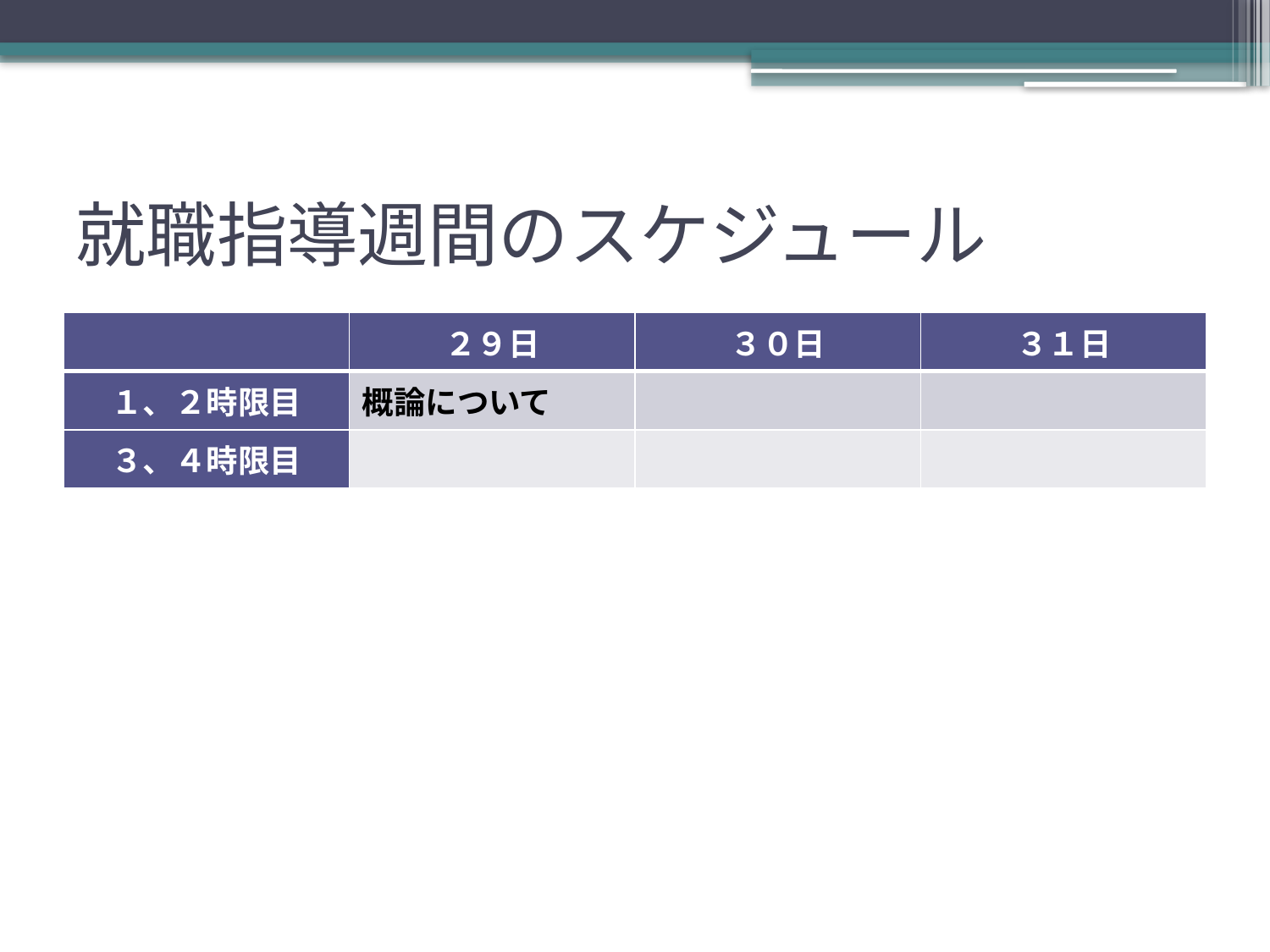

# 就職指導週間のスケジュール
|  | ２９日 | ３０日 | ３１日 |
| --- | --- | --- | --- |
| １、２時限目 | 概論について |  |  |
| ３、４時限目 |  |  |  |